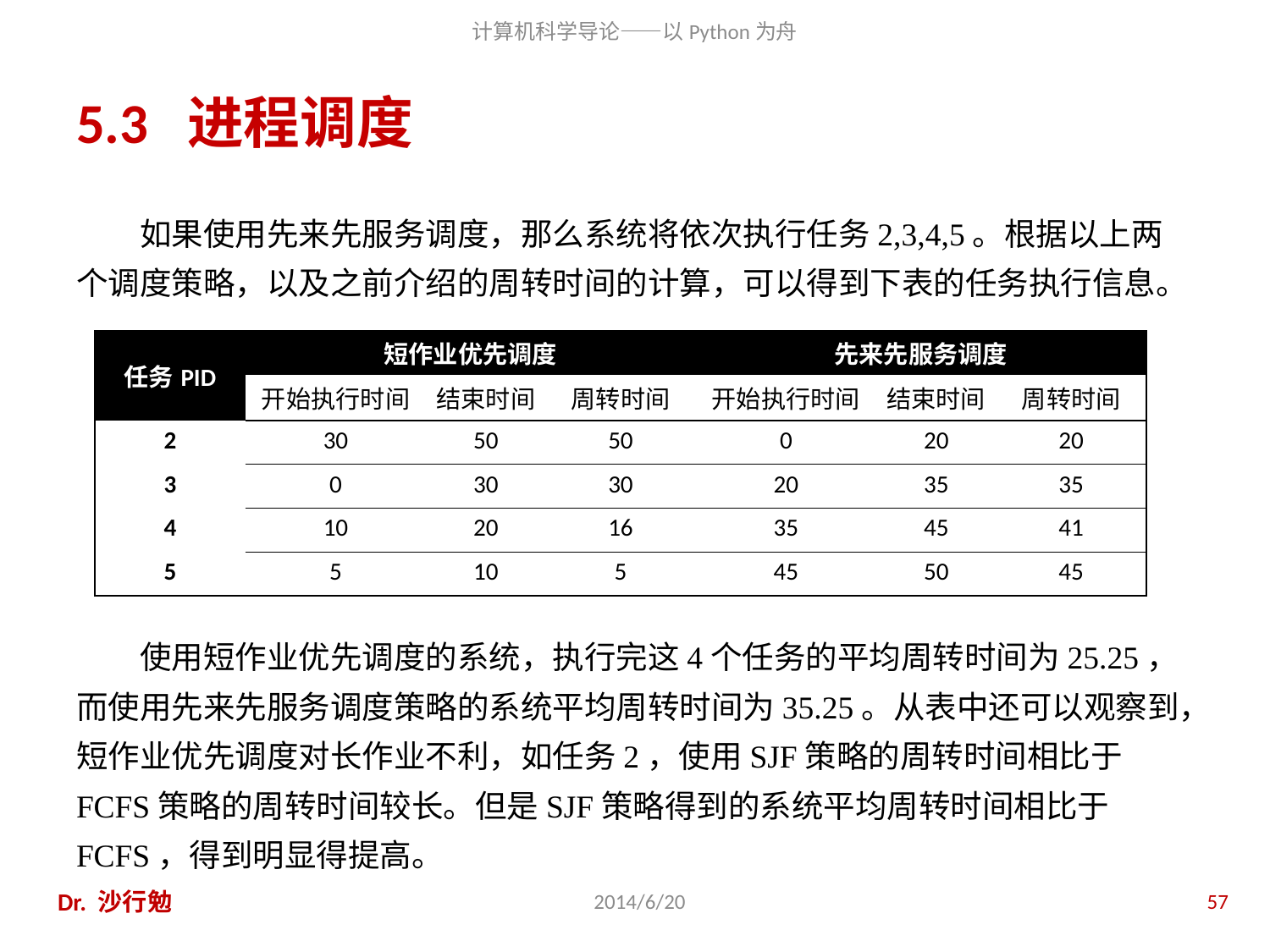

# 5.3  进程调度
如果使用先来先服务调度，那么系统将依次执行任务2,3,4,5。根据以上两个调度策略，以及之前介绍的周转时间的计算，可以得到下表的任务执行信息。

使用短作业优先调度的系统，执行完这4个任务的平均周转时间为25.25，而使用先来先服务调度策略的系统平均周转时间为35.25。从表中还可以观察到，短作业优先调度对长作业不利，如任务2，使用SJF策略的周转时间相比于FCFS策略的周转时间较长。但是SJF策略得到的系统平均周转时间相比于FCFS，得到明显得提高。

| 任务PID | 短作业优先调度 |  |  | 先来先服务调度 |  |  |
| --- | --- | --- | --- | --- | --- | --- |
|  | 开始执行时间 | 结束时间 | 周转时间 | 开始执行时间 | 结束时间 | 周转时间 |
| 2 | 30 | 50 | 50 | 0 | 20 | 20 |
| 3 | 0 | 30 | 30 | 20 | 35 | 35 |
| 4 | 10 | 20 | 16 | 35 | 45 | 41 |
| 5 | 5 | 10 | 5 | 45 | 50 | 45 |
Dr. 沙行勉
2014/6/20
57